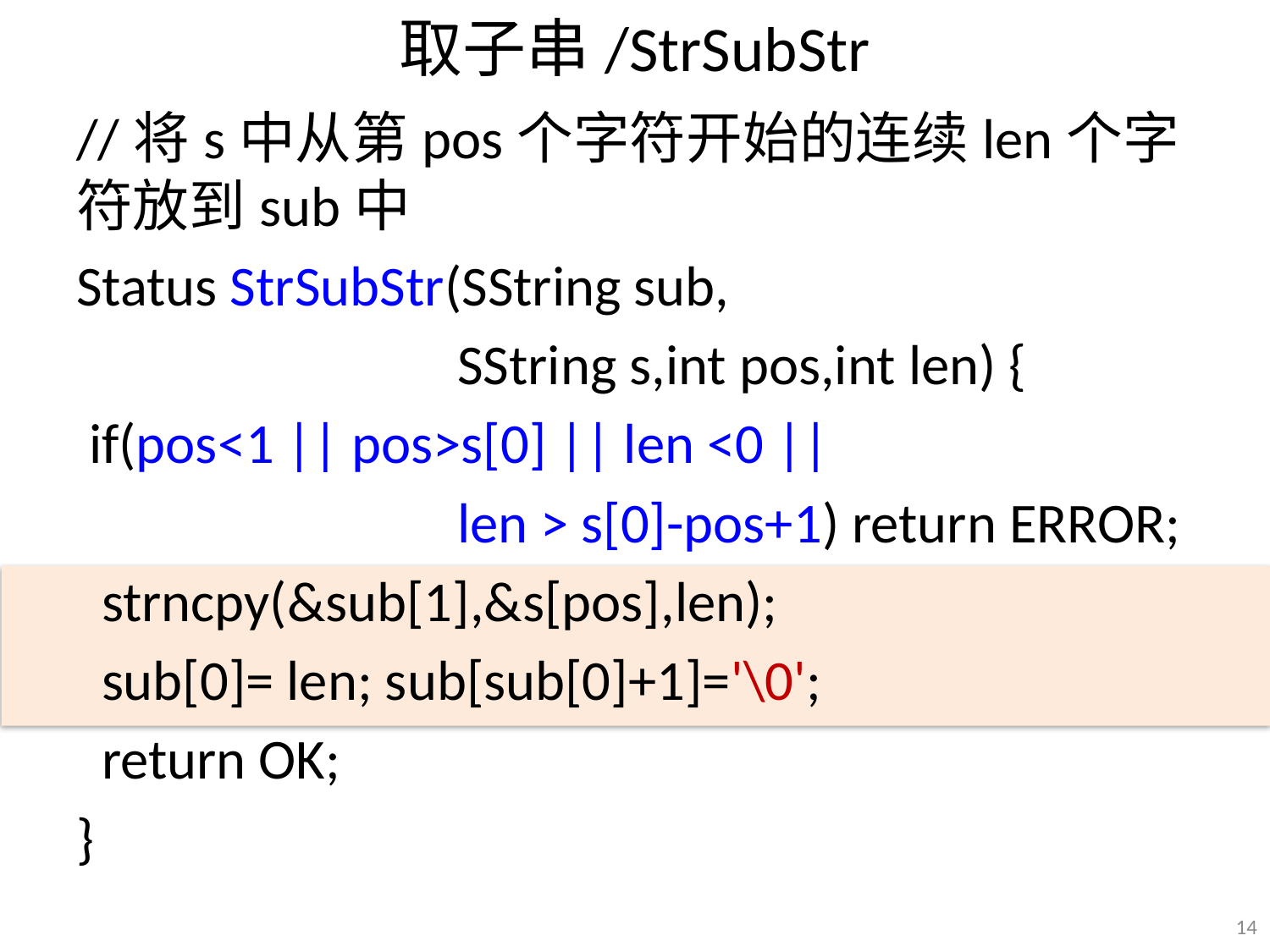

# 取子串/StrSubStr
//将s中从第pos个字符开始的连续len个字符放到sub中
Status StrSubStr(SString sub,
			SString s,int pos,int len) {
 if(pos<1 || pos>s[0] || len <0 ||
			len > s[0]-pos+1) return ERROR;
  strncpy(&sub[1],&s[pos],len);
  sub[0]= len; sub[sub[0]+1]='\0';
  return OK;
}

14